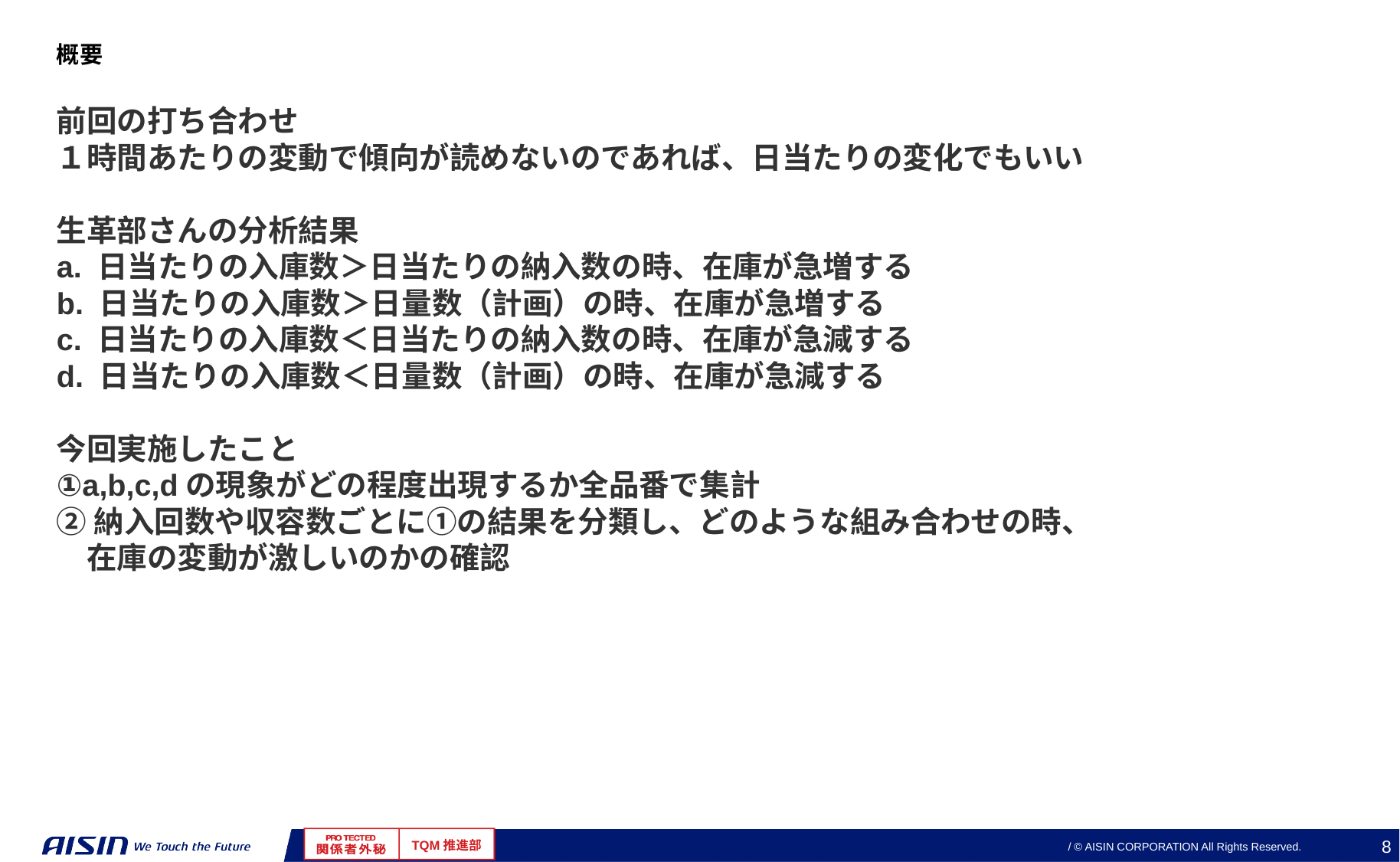

概要
前回の打ち合わせ
１時間あたりの変動で傾向が読めないのであれば、日当たりの変化でもいい

生革部さんの分析結果
a. 日当たりの入庫数＞日当たりの納入数の時、在庫が急増する
b. 日当たりの入庫数＞日量数（計画）の時、在庫が急増する
c. 日当たりの入庫数＜日当たりの納入数の時、在庫が急減する
d. 日当たりの入庫数＜日量数（計画）の時、在庫が急減する

今回実施したこと
①a,b,c,dの現象がどの程度出現するか全品番で集計
②納入回数や収容数ごとに①の結果を分類し、どのような組み合わせの時、
　在庫の変動が激しいのかの確認

8